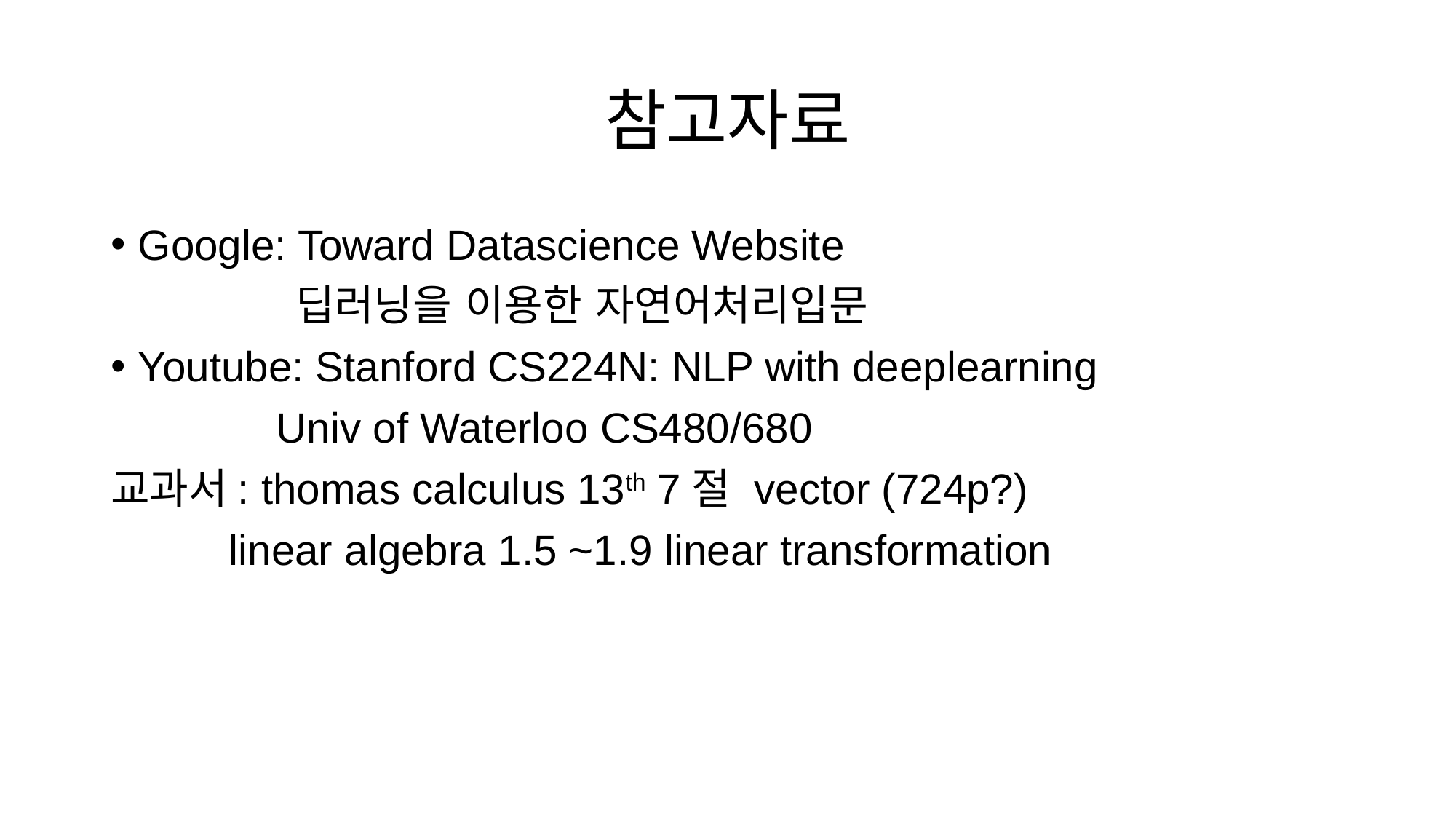

참고자료
Google: Toward Datascience Website
             딥러닝을 이용한 자연어처리입문
Youtube: Stanford CS224N: NLP with deeplearning
              Univ of Waterloo CS480/680
교과서: thomas calculus 13th 7절 vector (724p?)
          linear algebra 1.5 ~1.9 linear transformation